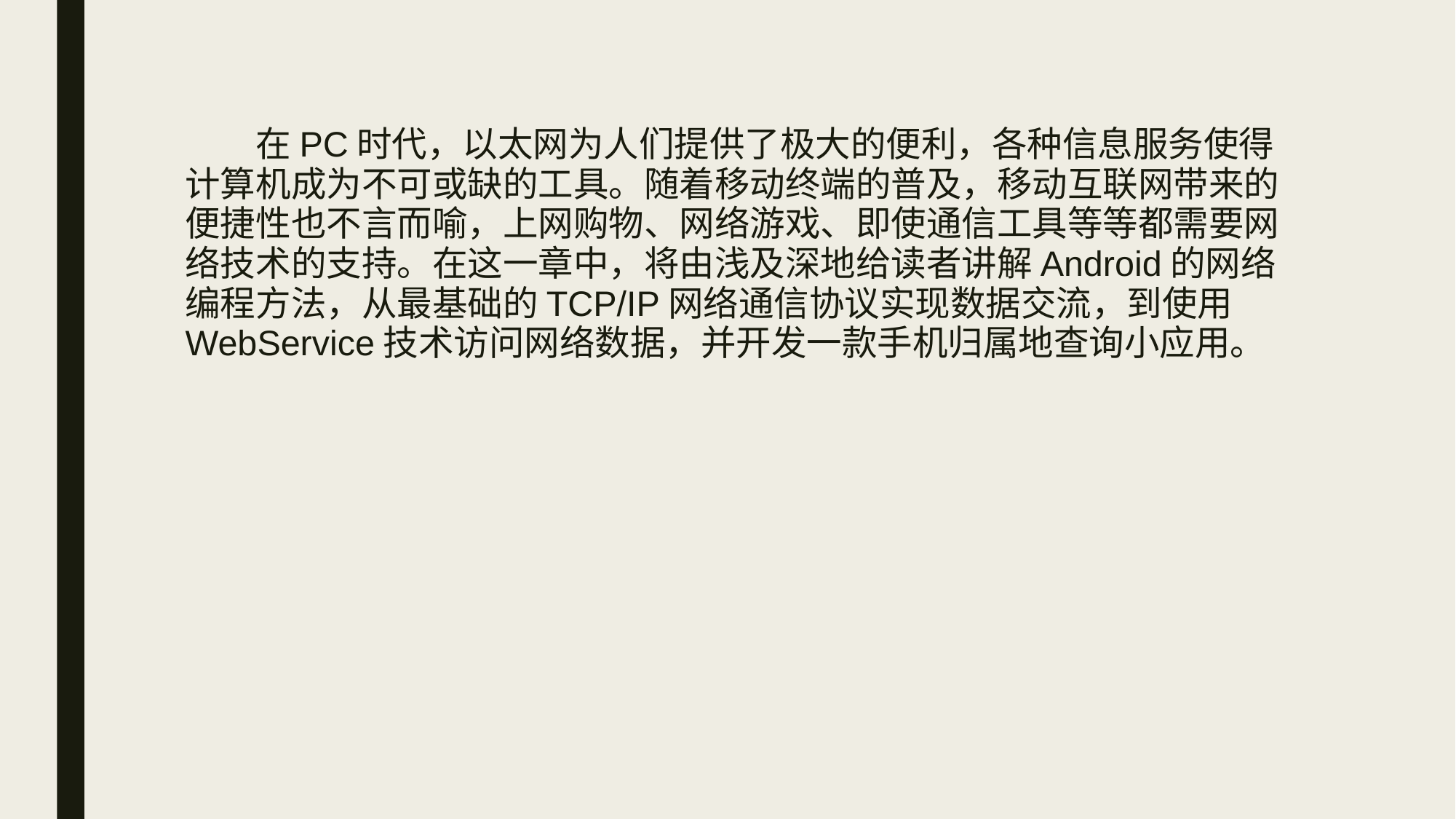

在PC时代，以太网为人们提供了极大的便利，各种信息服务使得计算机成为不可或缺的工具。随着移动终端的普及，移动互联网带来的便捷性也不言而喻，上网购物、网络游戏、即使通信工具等等都需要网络技术的支持。在这一章中，将由浅及深地给读者讲解Android的网络编程方法，从最基础的TCP/IP网络通信协议实现数据交流，到使用WebService技术访问网络数据，并开发一款手机归属地查询小应用。